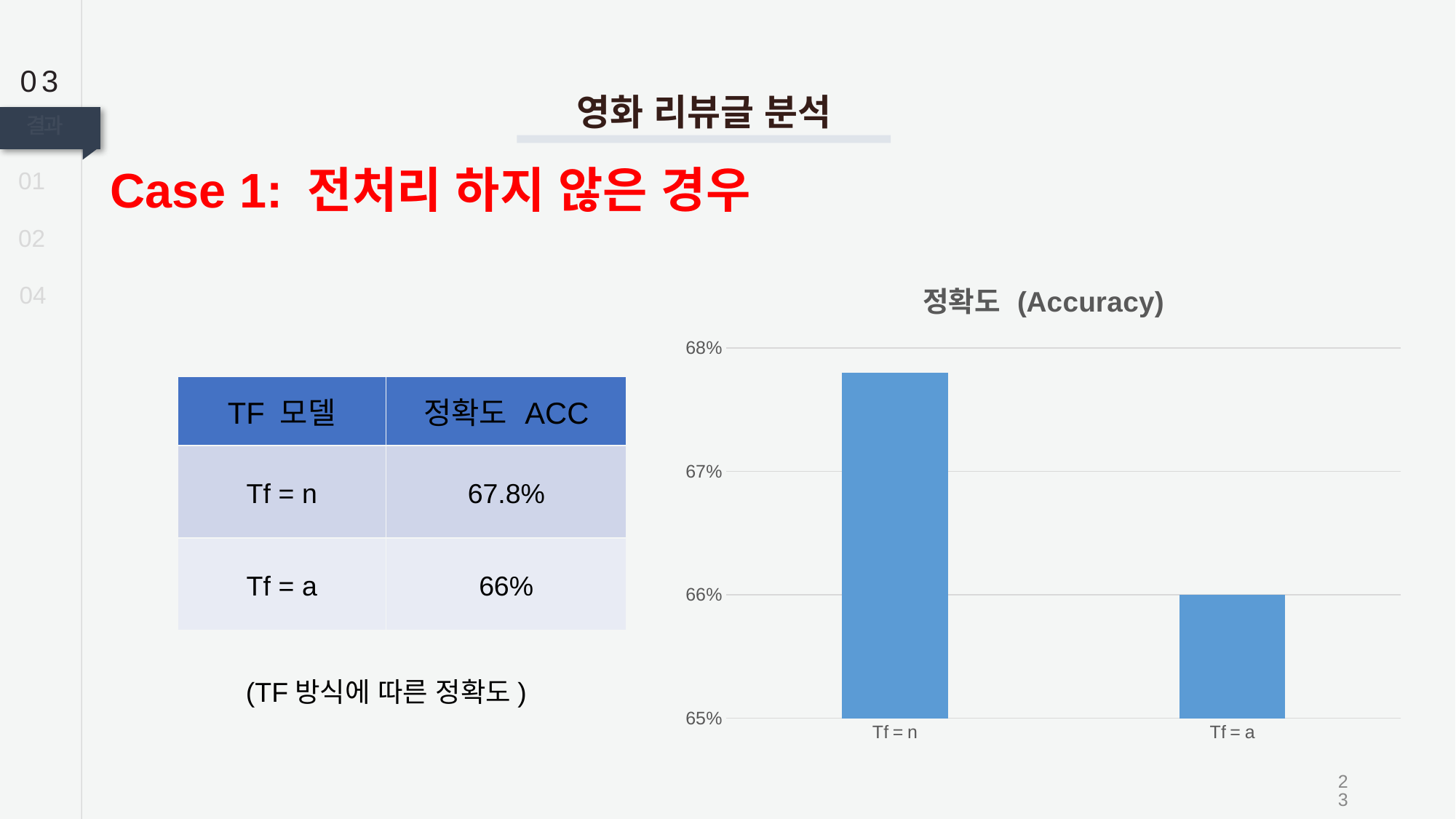

03
영화 리뷰글 분석

목표
결과

Case 1: 전처리 하지 않은 경우
01
02

### Chart: 정확도 (Accuracy)

| Category | 계열 1 |
|---|---|
| Tf = n | 0.678 |
| Tf = a | 0.66 |
04
| TF 모델 | 정확도 ACC |
| --- | --- |
| Tf = n | 67.8% |
| Tf = a | 66% |
(TF방식에 따른 정확도)
23